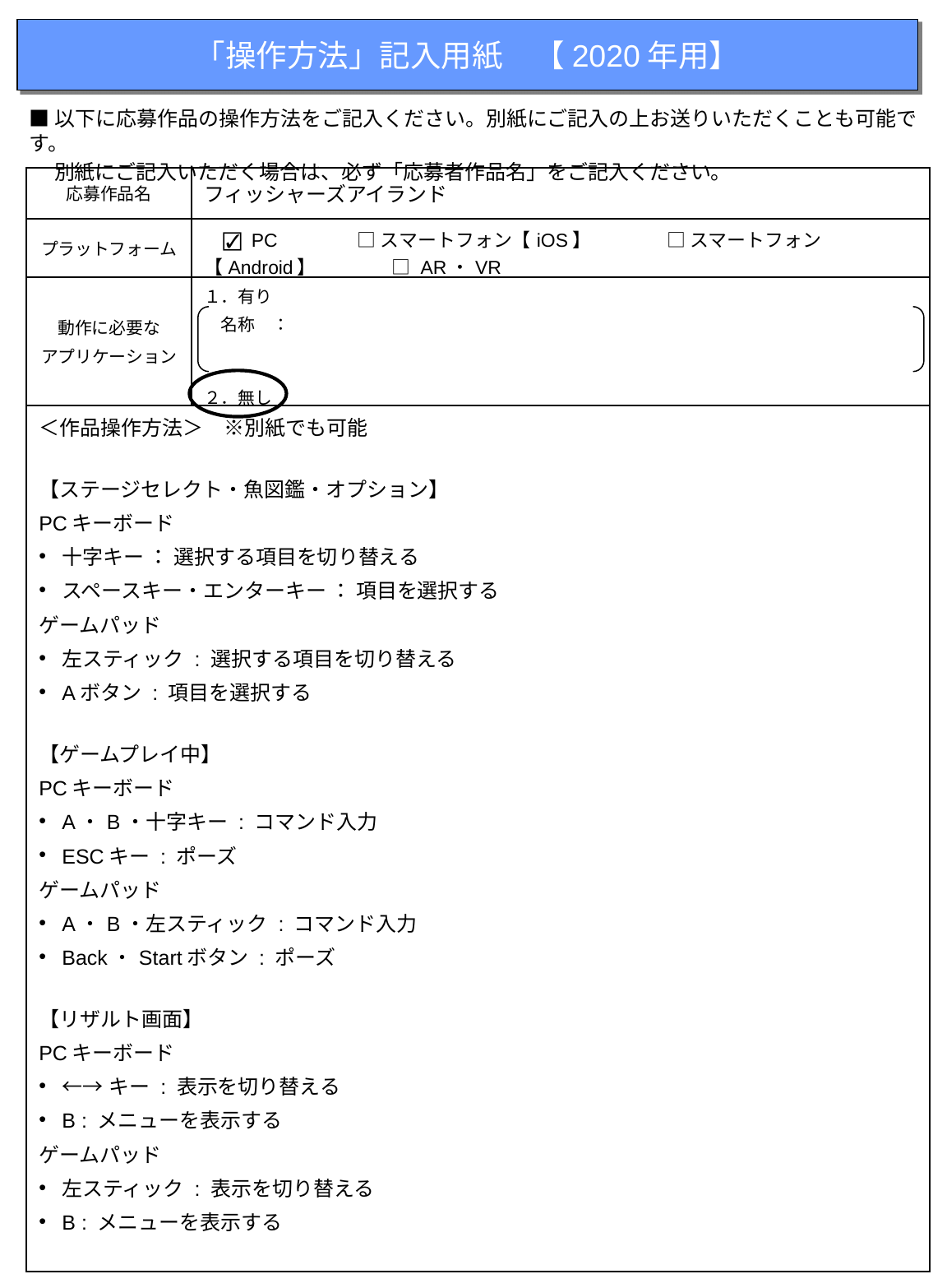

「操作方法」記入用紙　【2020年用】
■以下に応募作品の操作方法をご記入ください。別紙にご記入の上お送りいただくことも可能です。
　 別紙にご記入いただく場合は、必ず「応募者作品名」をご記入ください。
| 応募作品名 | フィッシャーズアイランド |
| --- | --- |
| プラットフォーム | ☑ PC　　　　□ スマートフォン【iOS】　　　　□ スマートフォン【Android】　　　　□ AR・VR |
| 動作に必要な アプリケーション | １．有り 　名称　： ２．無し |
| ＜作品操作方法＞　※別紙でも可能 【ステージセレクト・魚図鑑・オプション】 PCキーボード 十字キー ： 選択する項目を切り替える スペースキー・エンターキー ： 項目を選択する ゲームパッド 左スティック : 選択する項目を切り替える Aボタン : 項目を選択する 【ゲームプレイ中】 PCキーボード A・B・十字キー : コマンド入力 ESCキー : ポーズ ゲームパッド A・B・左スティック : コマンド入力 Back・Startボタン : ポーズ 【リザルト画面】 PCキーボード ←→キー : 表示を切り替える B : メニューを表示する ゲームパッド 左スティック : 表示を切り替える B : メニューを表示する |  |